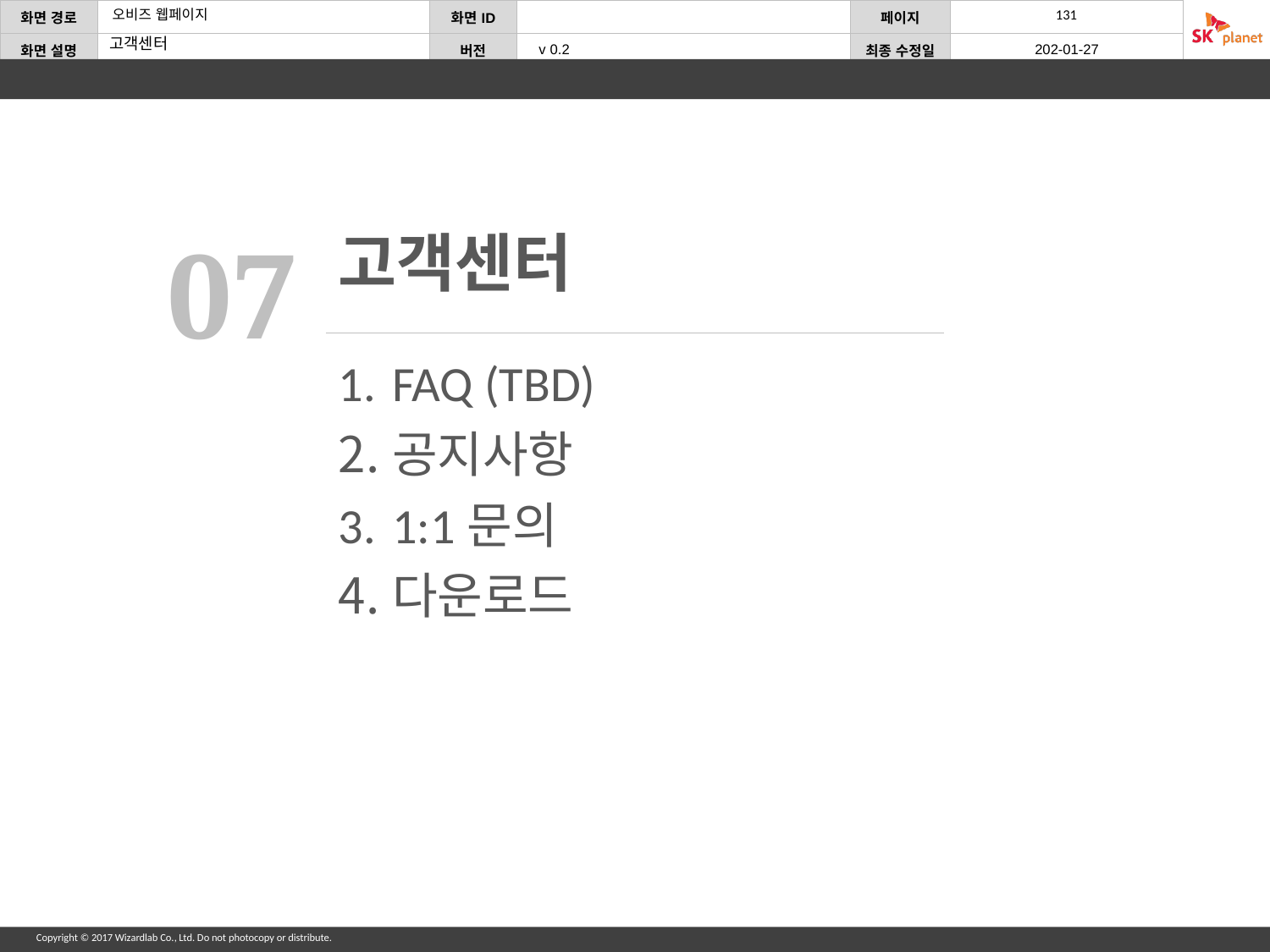

고객센터
07
고객센터
FAQ (TBD)
공지사항
1:1문의
다운로드